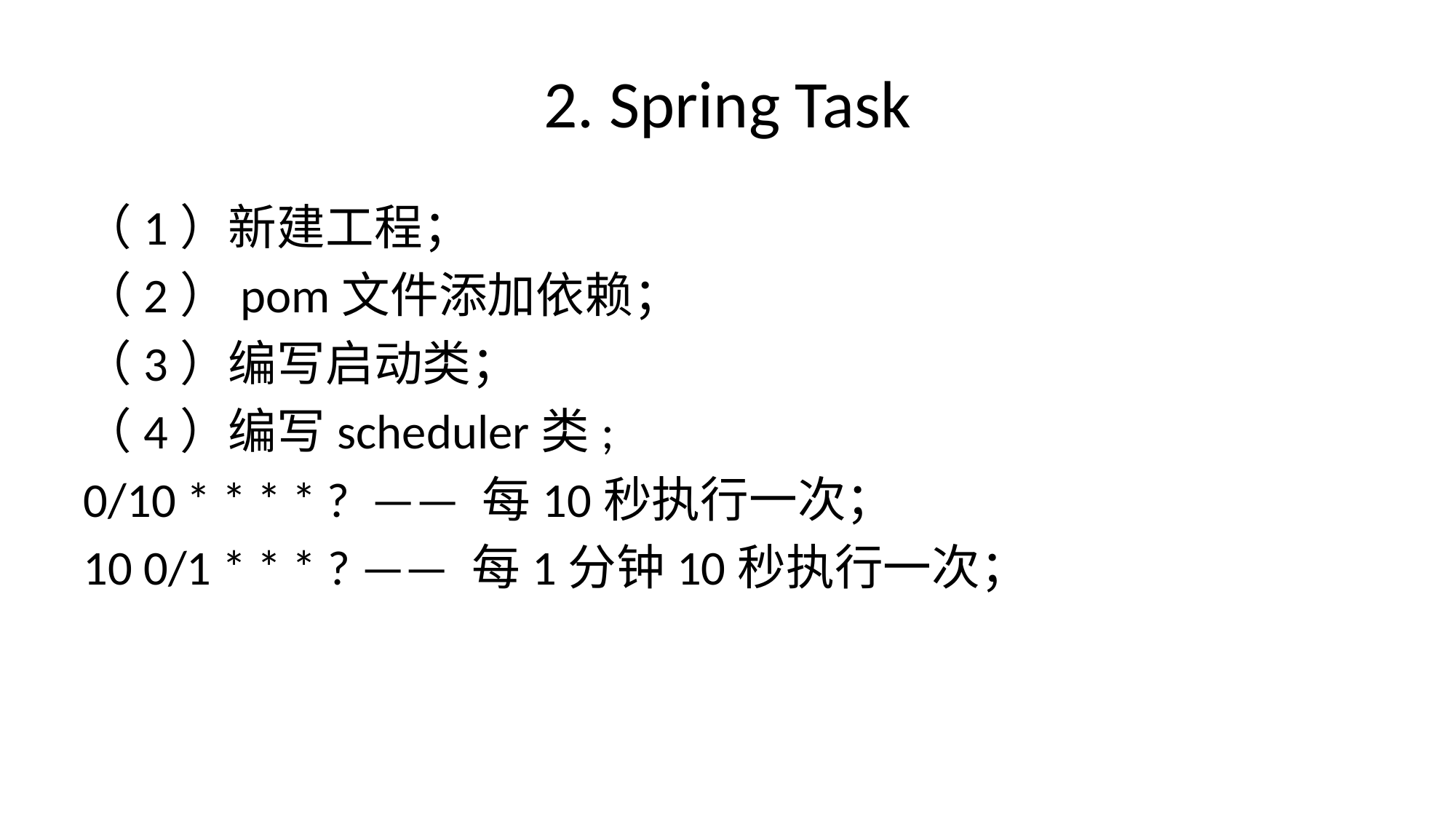

# 2. Spring Task
（1）新建工程；
（2）pom文件添加依赖；
（3）编写启动类；
（4）编写scheduler类;
0/10 * * * * ?  —— 每10秒执行一次；
10 0/1 * * * ? —— 每1分钟10秒执行一次；